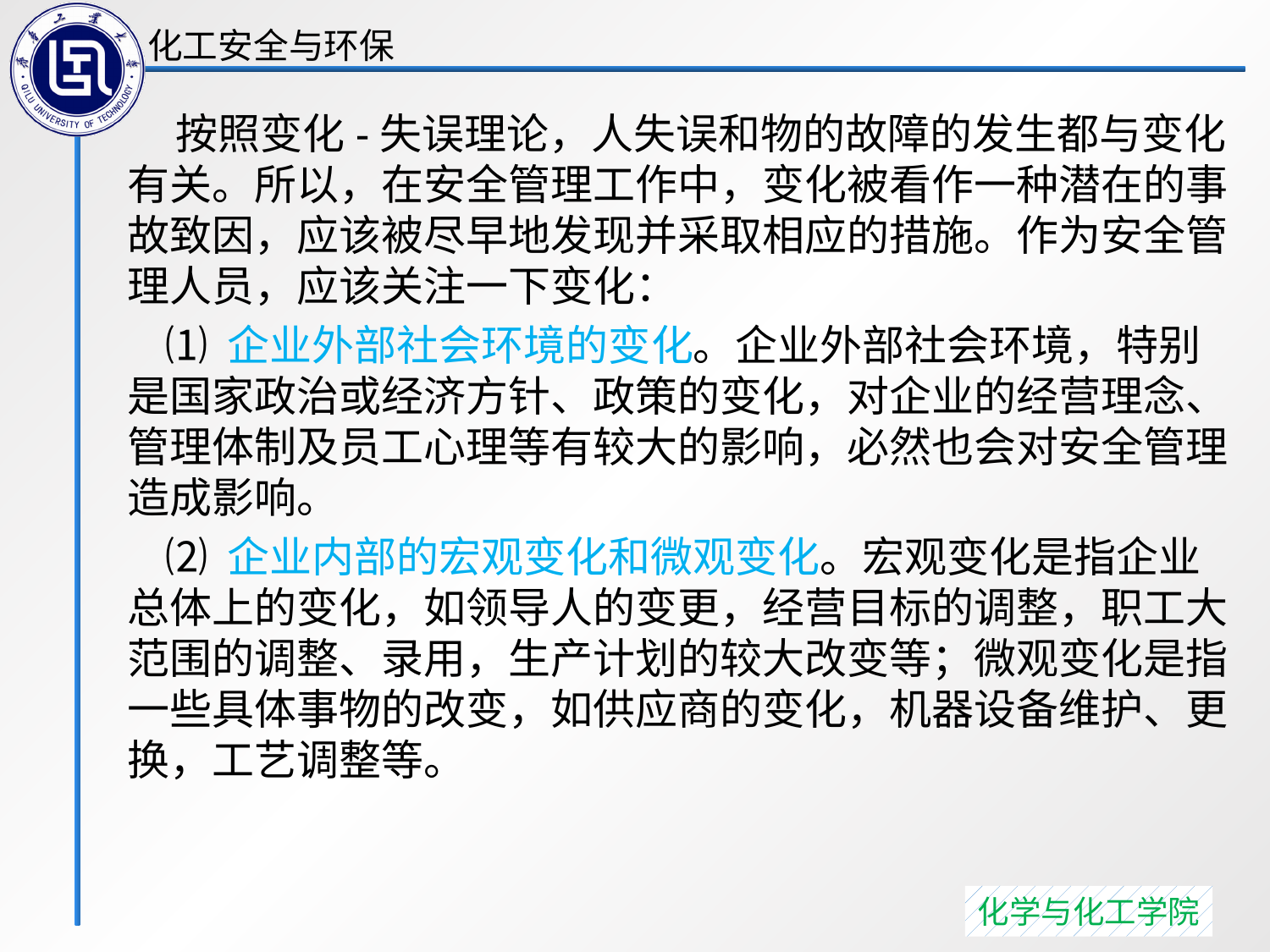

按照变化-失误理论，人失误和物的故障的发生都与变化有关。所以，在安全管理工作中，变化被看作一种潜在的事故致因，应该被尽早地发现并采取相应的措施。作为安全管理人员，应该关注一下变化：
    ⑴ 企业外部社会环境的变化。企业外部社会环境，特别是国家政治或经济方针、政策的变化，对企业的经营理念、管理体制及员工心理等有较大的影响，必然也会对安全管理造成影响。
    ⑵ 企业内部的宏观变化和微观变化。宏观变化是指企业总体上的变化，如领导人的变更，经营目标的调整，职工大范围的调整、录用，生产计划的较大改变等；微观变化是指一些具体事物的改变，如供应商的变化，机器设备维护、更换，工艺调整等。